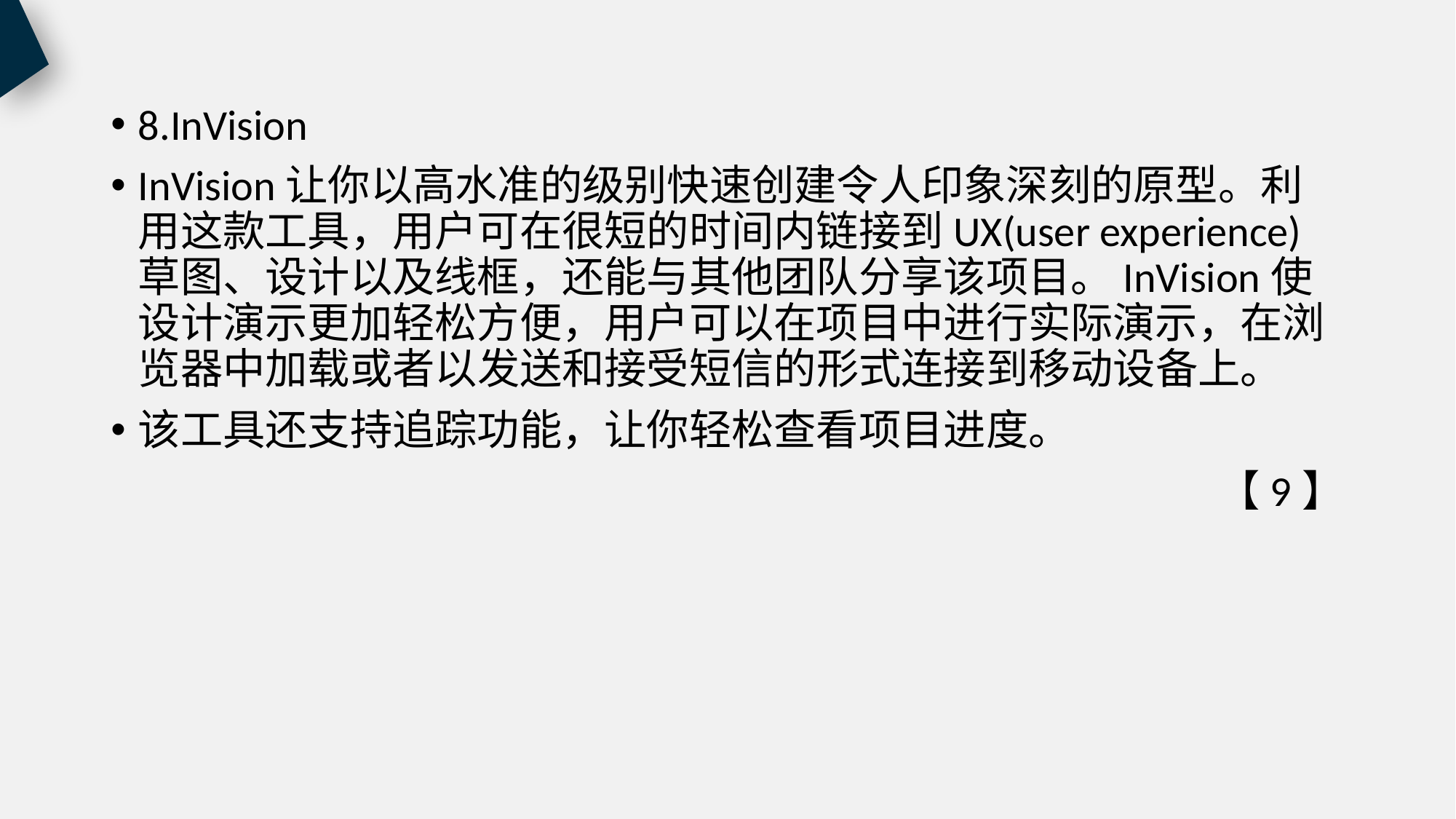

8.InVision
InVision让你以高水准的级别快速创建令人印象深刻的原型。利用这款工具，用户可在很短的时间内链接到UX(user experience)草图、设计以及线框，还能与其他团队分享该项目。InVision使设计演示更加轻松方便，用户可以在项目中进行实际演示，在浏览器中加载或者以发送和接受短信的形式连接到移动设备上。
该工具还支持追踪功能，让你轻松查看项目进度。
【9】